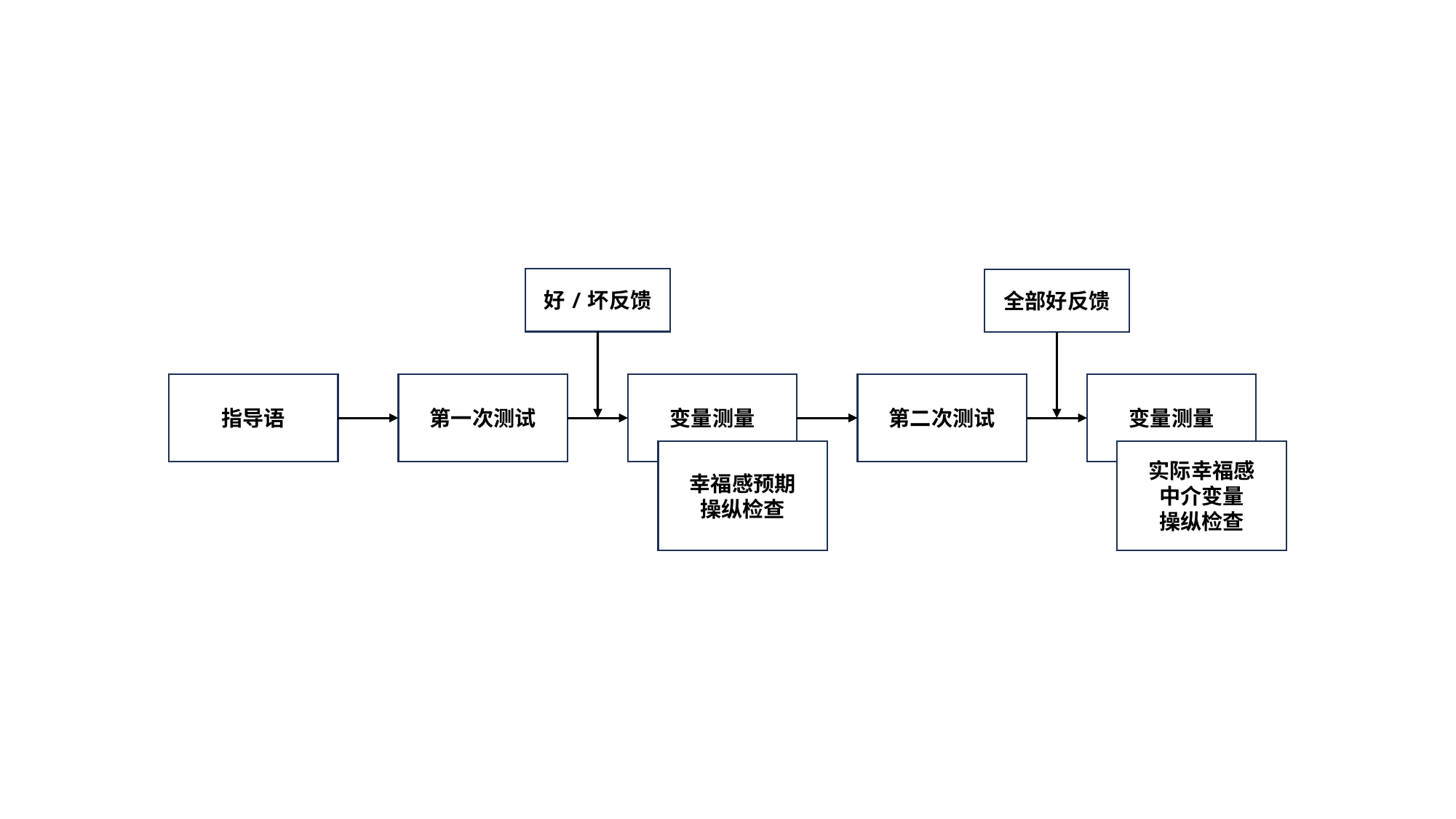

好/坏反馈
全部好反馈
指导语
第一次测试
变量测量
第二次测试
变量测量
实际幸福感
中介变量
操纵检查
幸福感预期
操纵检查